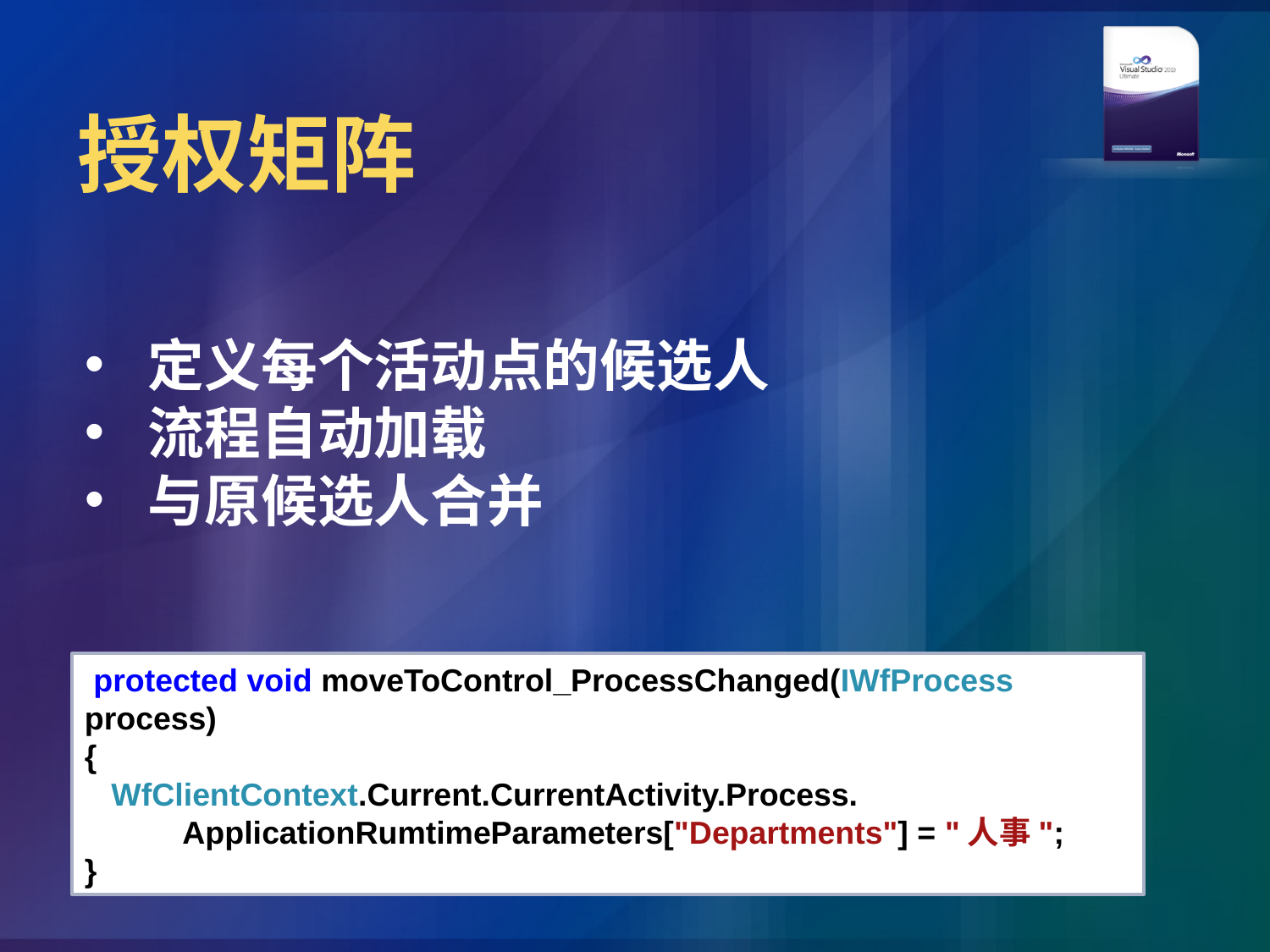

# 授权矩阵
定义每个活动点的候选人
流程自动加载
与原候选人合并
 protected void moveToControl_ProcessChanged(IWfProcess process)
{
   WfClientContext.Current.CurrentActivity.Process.
           ApplicationRumtimeParameters["Departments"] = "人事";
}